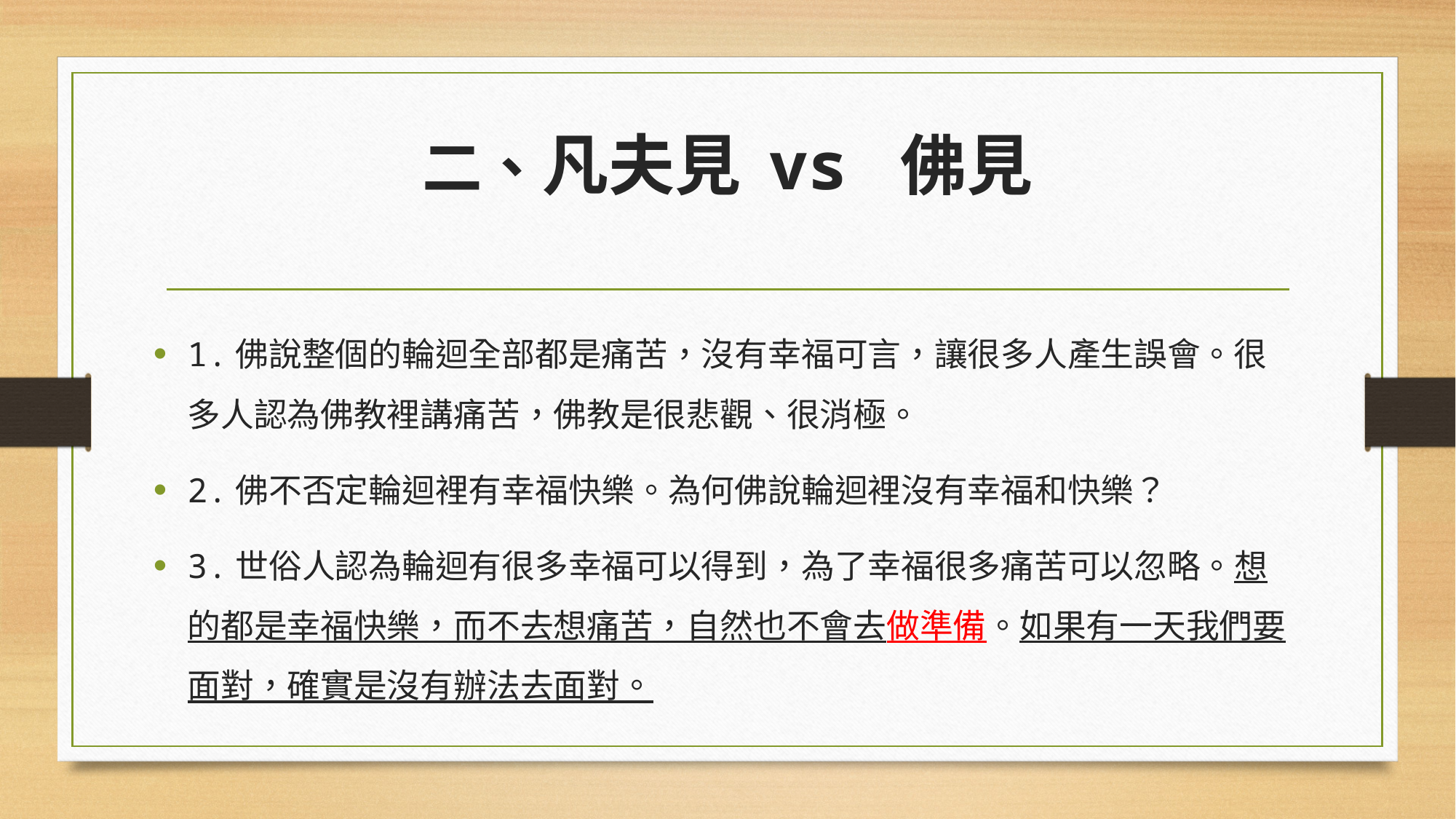

# 二、凡夫見 vs 佛見
1.佛說整個的輪迴全部都是痛苦，沒有幸福可言，讓很多人產生誤會。很多人認為佛教裡講痛苦，佛教是很悲觀、很消極。
2.佛不否定輪迴裡有幸福快樂。為何佛說輪迴裡沒有幸福和快樂？
3.世俗人認為輪迴有很多幸福可以得到，為了幸福很多痛苦可以忽略。想的都是幸福快樂，而不去想痛苦，自然也不會去做準備。如果有一天我們要面對，確實是沒有辦法去面對。